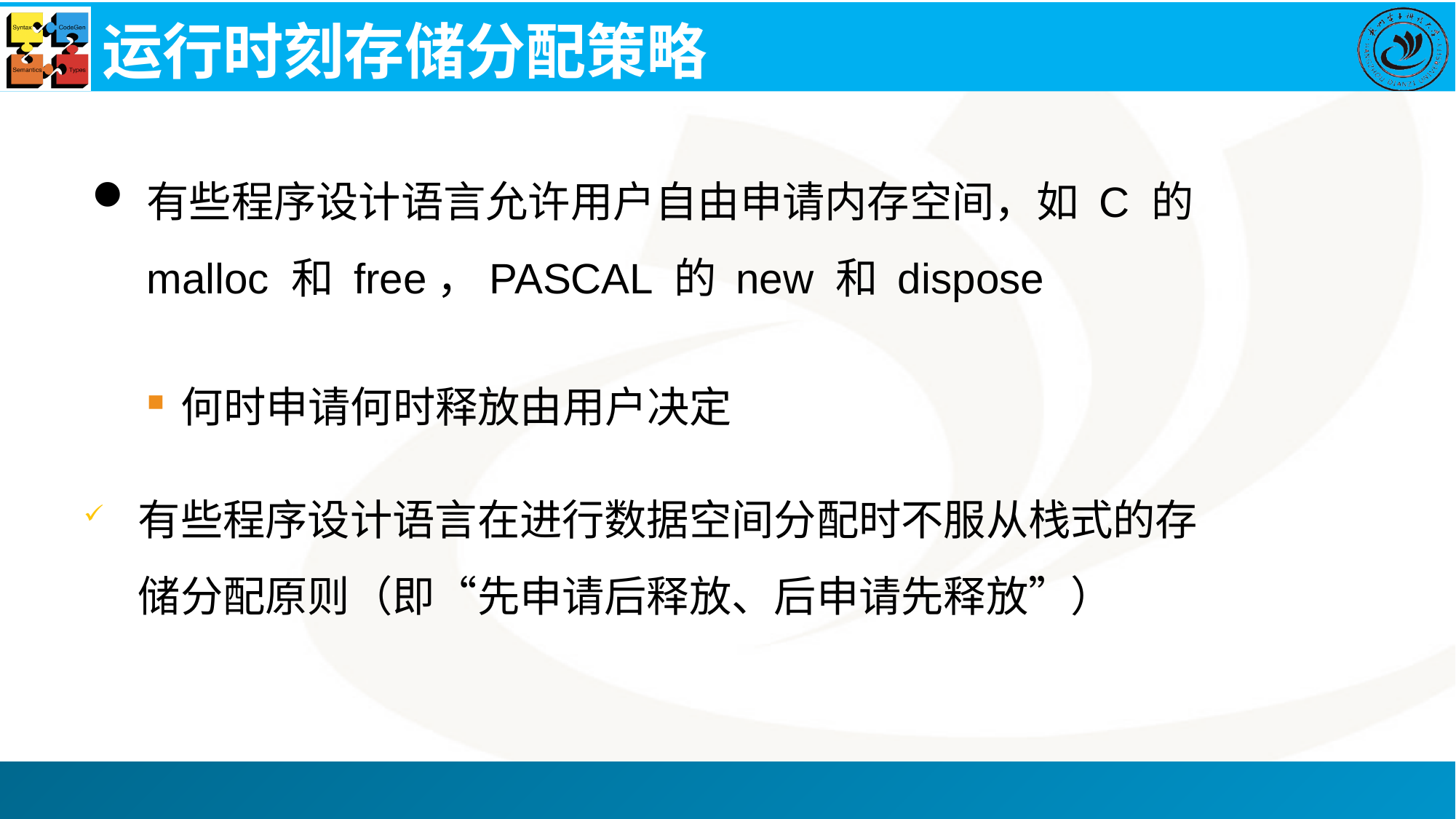

# 运行时刻存储分配策略
有些程序设计语言允许用户自由申请内存空间，如 C 的 malloc 和 free，PASCAL 的 new 和 dispose
何时申请何时释放由用户决定
有些程序设计语言在进行数据空间分配时不服从栈式的存储分配原则（即“先申请后释放、后申请先释放”）
38